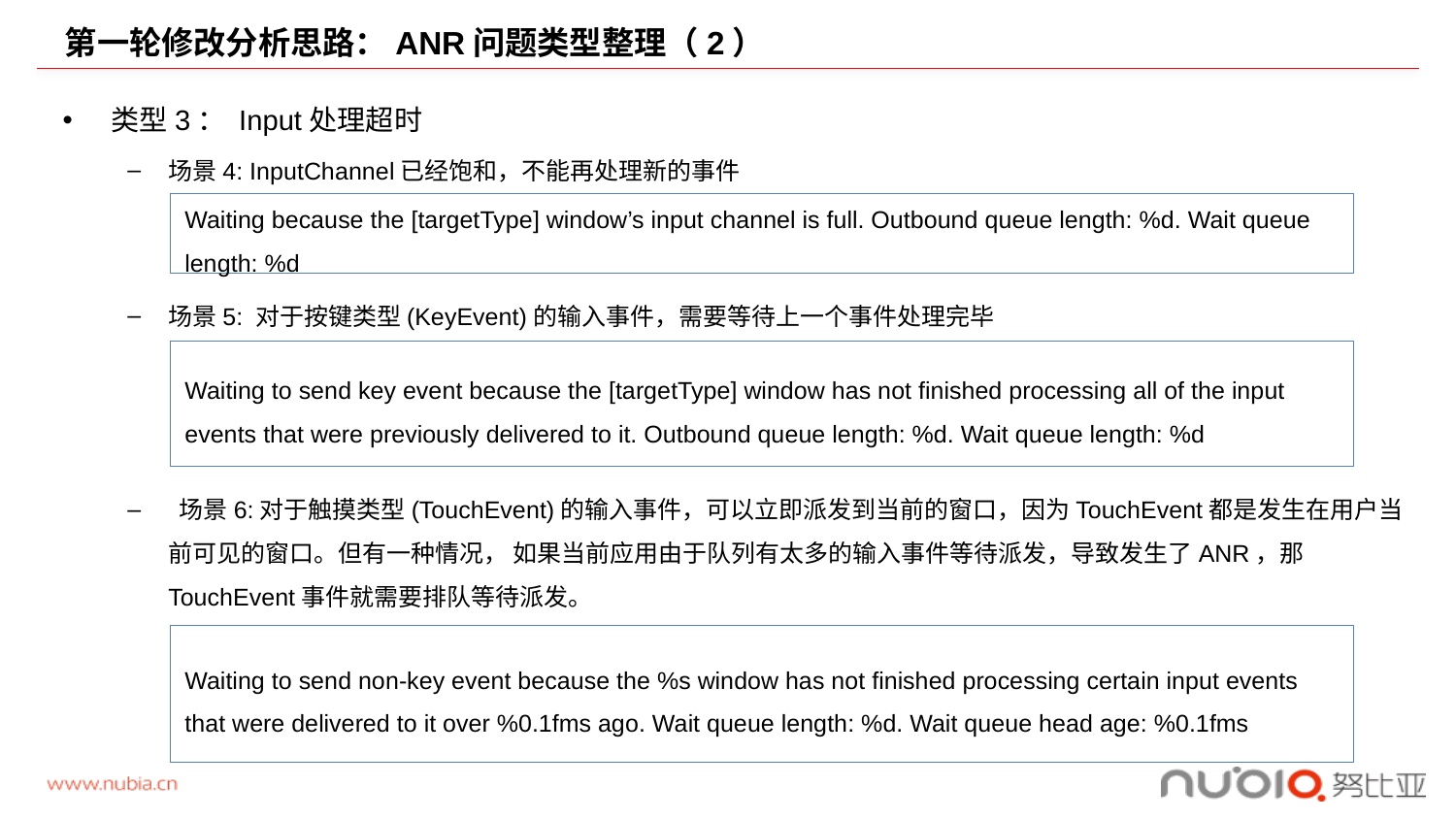

# 第一轮修改分析思路：ANR问题类型整理（2）
类型3： Input处理超时
场景4: InputChannel已经饱和，不能再处理新的事件

场景5: 对于按键类型(KeyEvent)的输入事件，需要等待上一个事件处理完毕

 场景6:对于触摸类型(TouchEvent)的输入事件，可以立即派发到当前的窗口，因为TouchEvent都是发生在用户当前可见的窗口。但有一种情况， 如果当前应用由于队列有太多的输入事件等待派发，导致发生了ANR，那TouchEvent事件就需要排队等待派发。

Waiting because the [targetType] window’s input channel is full. Outbound queue length: %d. Wait queue length: %d
Waiting to send key event because the [targetType] window has not finished processing all of the input events that were previously delivered to it. Outbound queue length: %d. Wait queue length: %d
Waiting to send non-key event because the %s window has not finished processing certain input events that were delivered to it over %0.1fms ago. Wait queue length: %d. Wait queue head age: %0.1fms